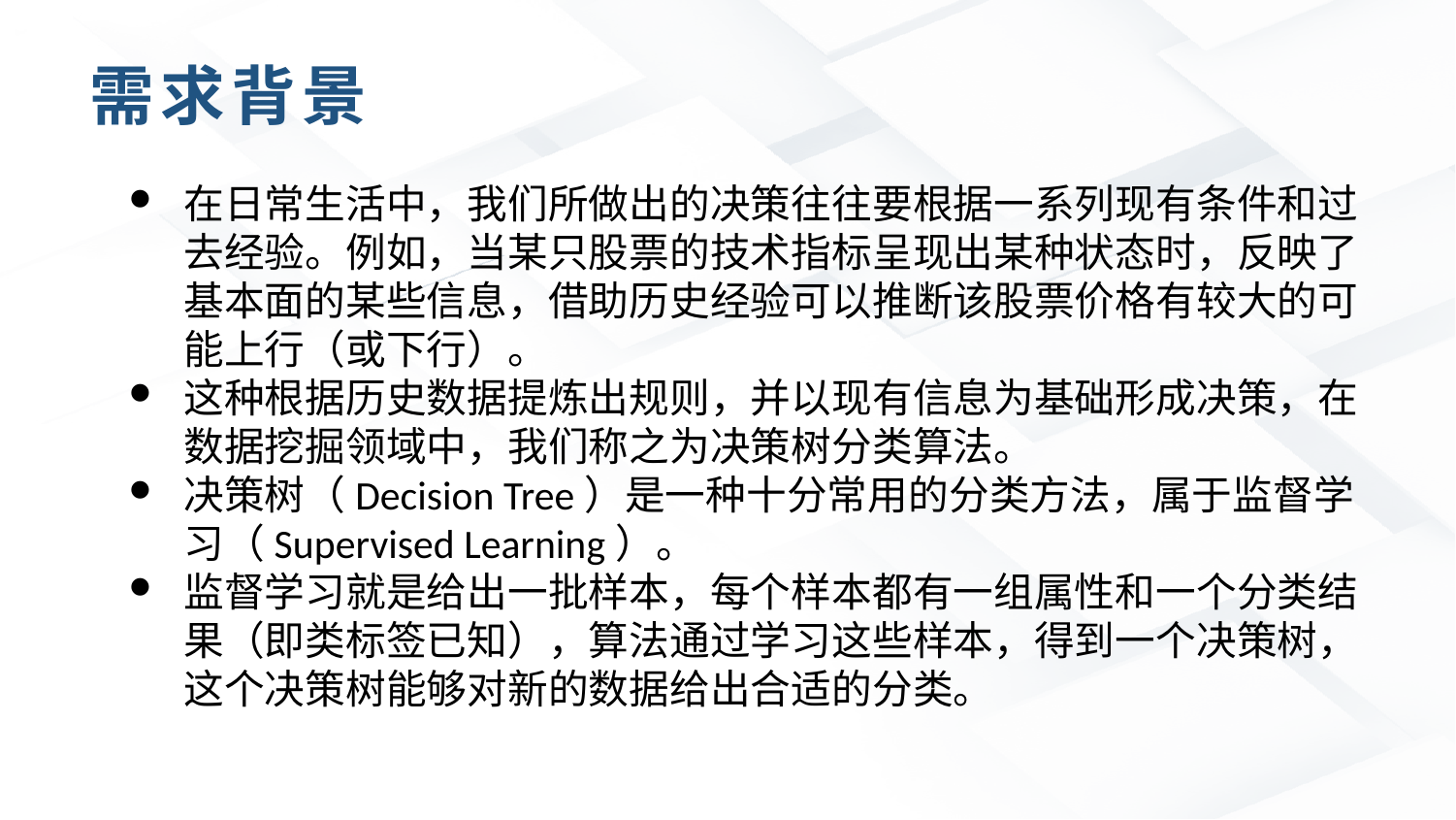

需求背景
在日常生活中，我们所做出的决策往往要根据一系列现有条件和过去经验。例如，当某只股票的技术指标呈现出某种状态时，反映了基本面的某些信息，借助历史经验可以推断该股票价格有较大的可能上行（或下行）。
这种根据历史数据提炼出规则，并以现有信息为基础形成决策，在数据挖掘领域中，我们称之为决策树分类算法。
决策树（Decision Tree）是一种十分常用的分类方法，属于监督学习（Supervised Learning）。
监督学习就是给出一批样本，每个样本都有一组属性和一个分类结果（即类标签已知），算法通过学习这些样本，得到一个决策树，这个决策树能够对新的数据给出合适的分类。